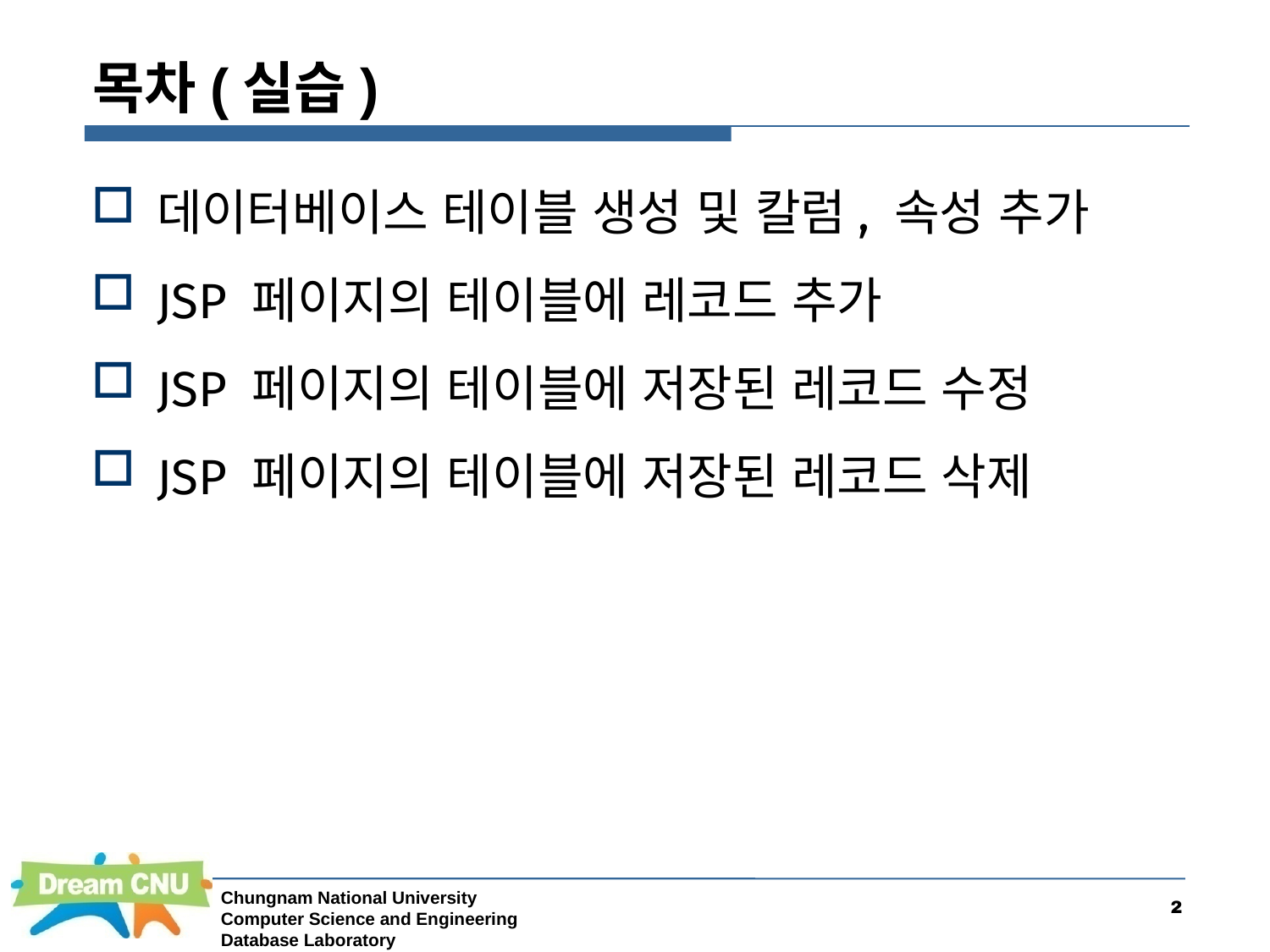

# 목차(실습)
데이터베이스 테이블 생성 및 칼럼, 속성 추가
JSP 페이지의 테이블에 레코드 추가
JSP 페이지의 테이블에 저장된 레코드 수정
JSP 페이지의 테이블에 저장된 레코드 삭제

2